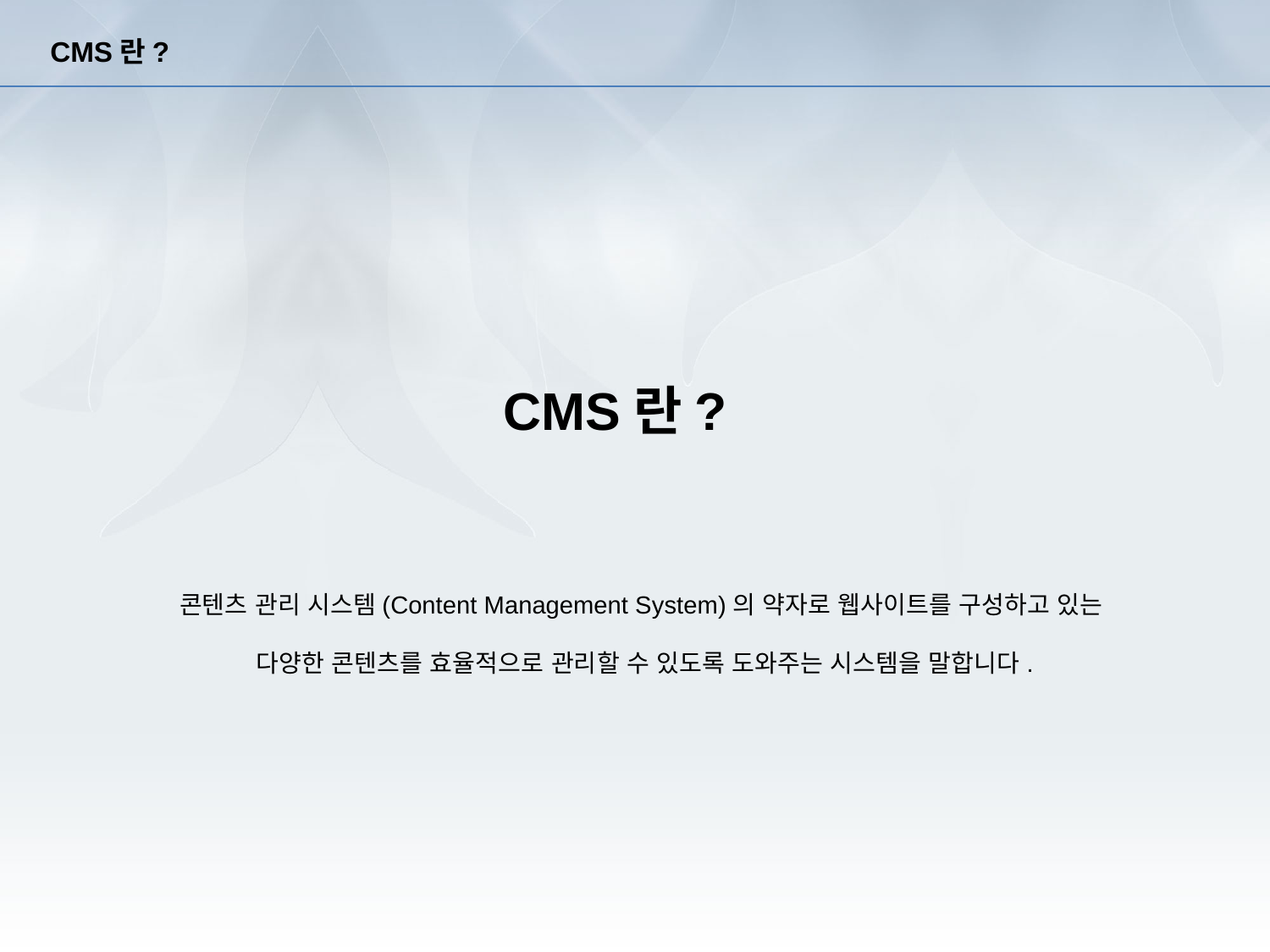

# CMS란?
CMS란?
콘텐츠 관리 시스템(Content Management System)의 약자로 웹사이트를 구성하고 있는
다양한 콘텐츠를 효율적으로 관리할 수 있도록 도와주는 시스템을 말합니다.